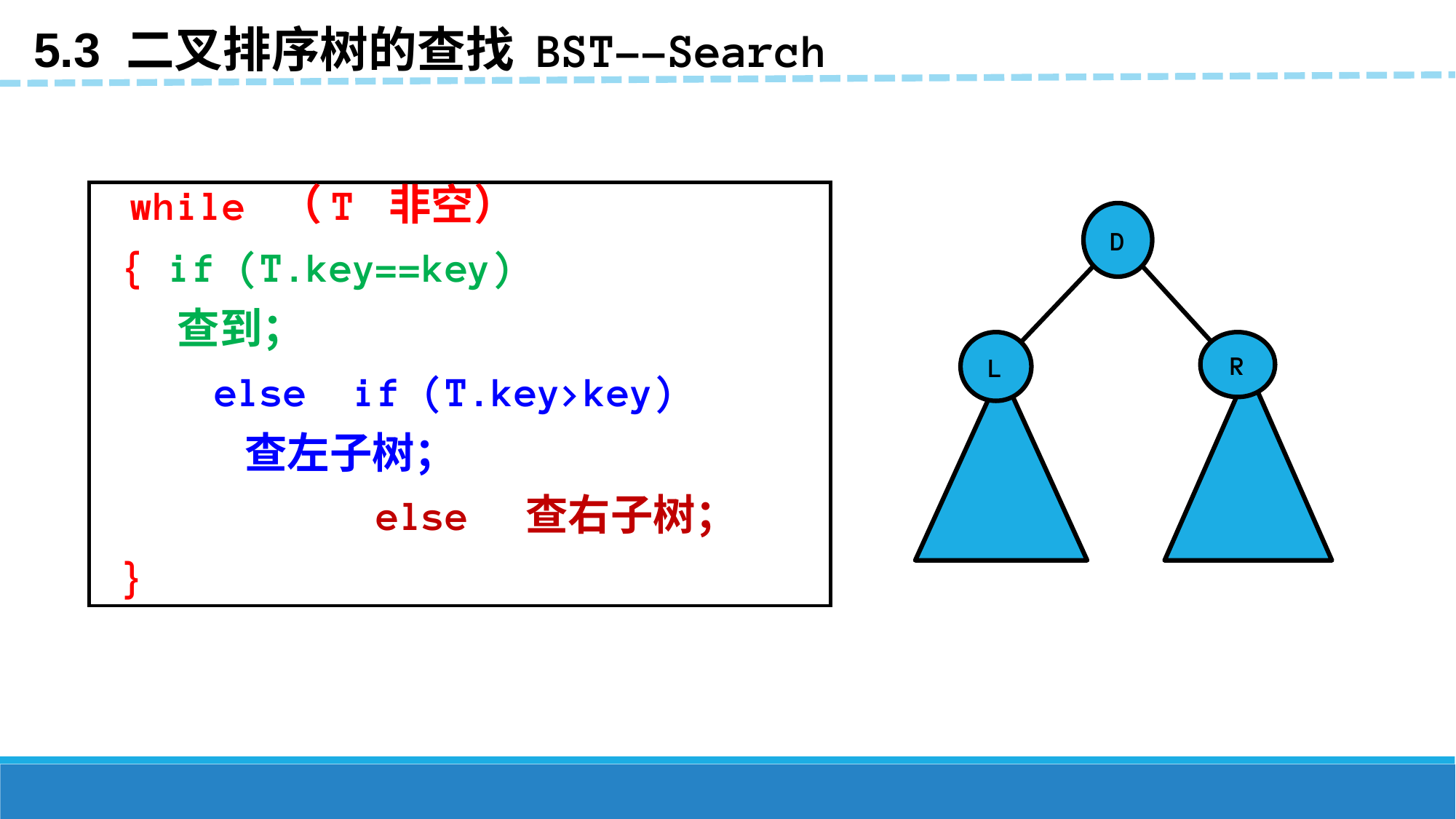

5.3 二叉排序树的查找 BST--Search
    while （T 非空）
 { if (T.key==key)
       查到；
     else  if (T.key>key)
              查左子树；
            else  查右子树；
 }
D
L
R